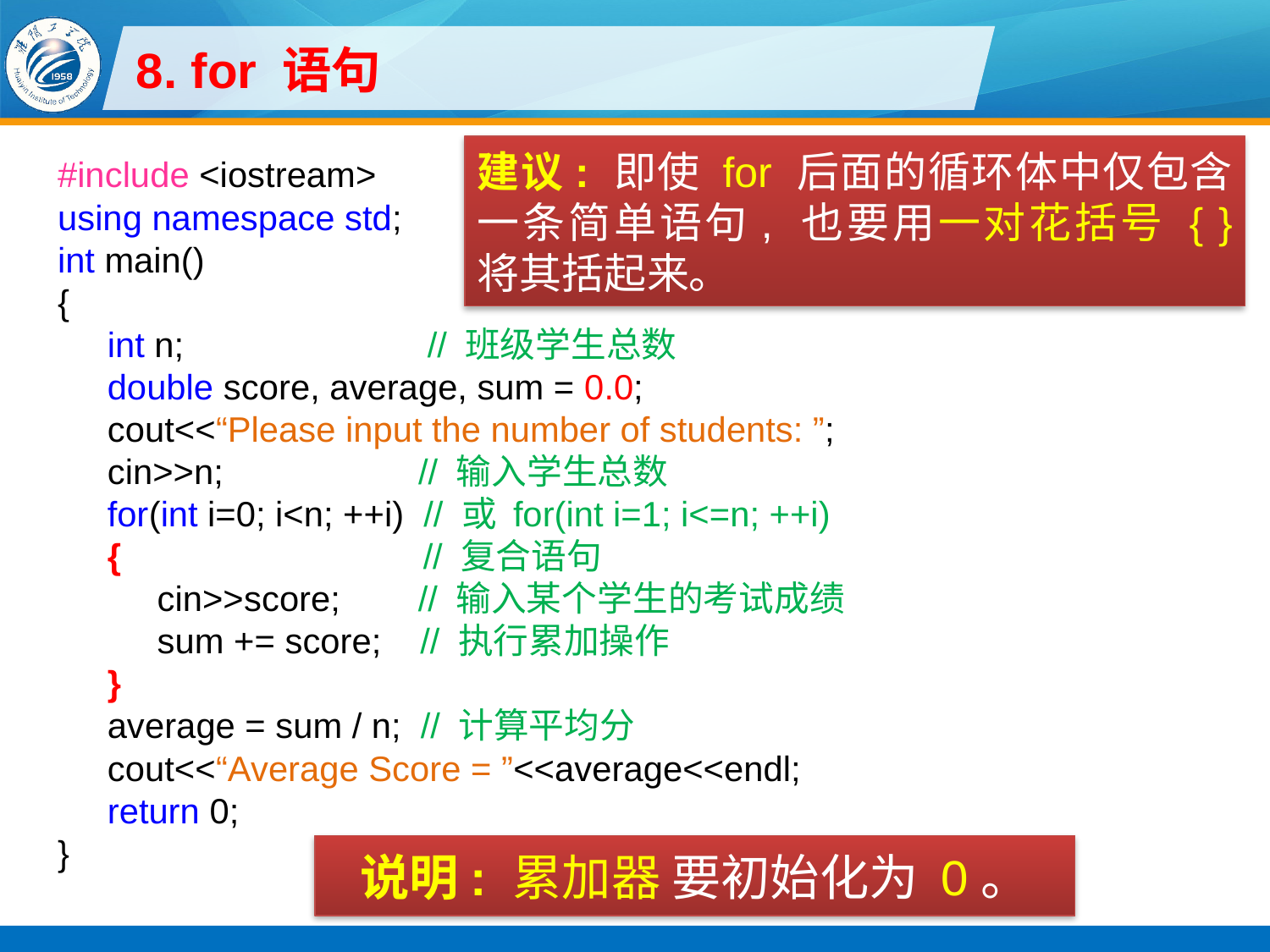

# 8. for 语句
建议: 即使 for 后面的循环体中仅包含一条简单语句, 也要用一对花括号 { } 将其括起来。
#include <iostream>
using namespace std;
int main()
{
int n;                         // 班级学生总数
double score, average, sum = 0.0;
cout<<“Please input the number of students: ”;
cin>>n;                    // 输入学生总数
for(int i=0; i<n; ++i)  // 或 for(int i=1; i<=n; ++i)
{                               // 复合语句
cin>>score;        // 输入某个学生的考试成绩
sum += score;    // 执行累加操作
}
average = sum / n;  // 计算平均分
cout<<“Average Score = ”<<average<<endl;
return 0;
}
说明: 累加器 要初始化为 0。